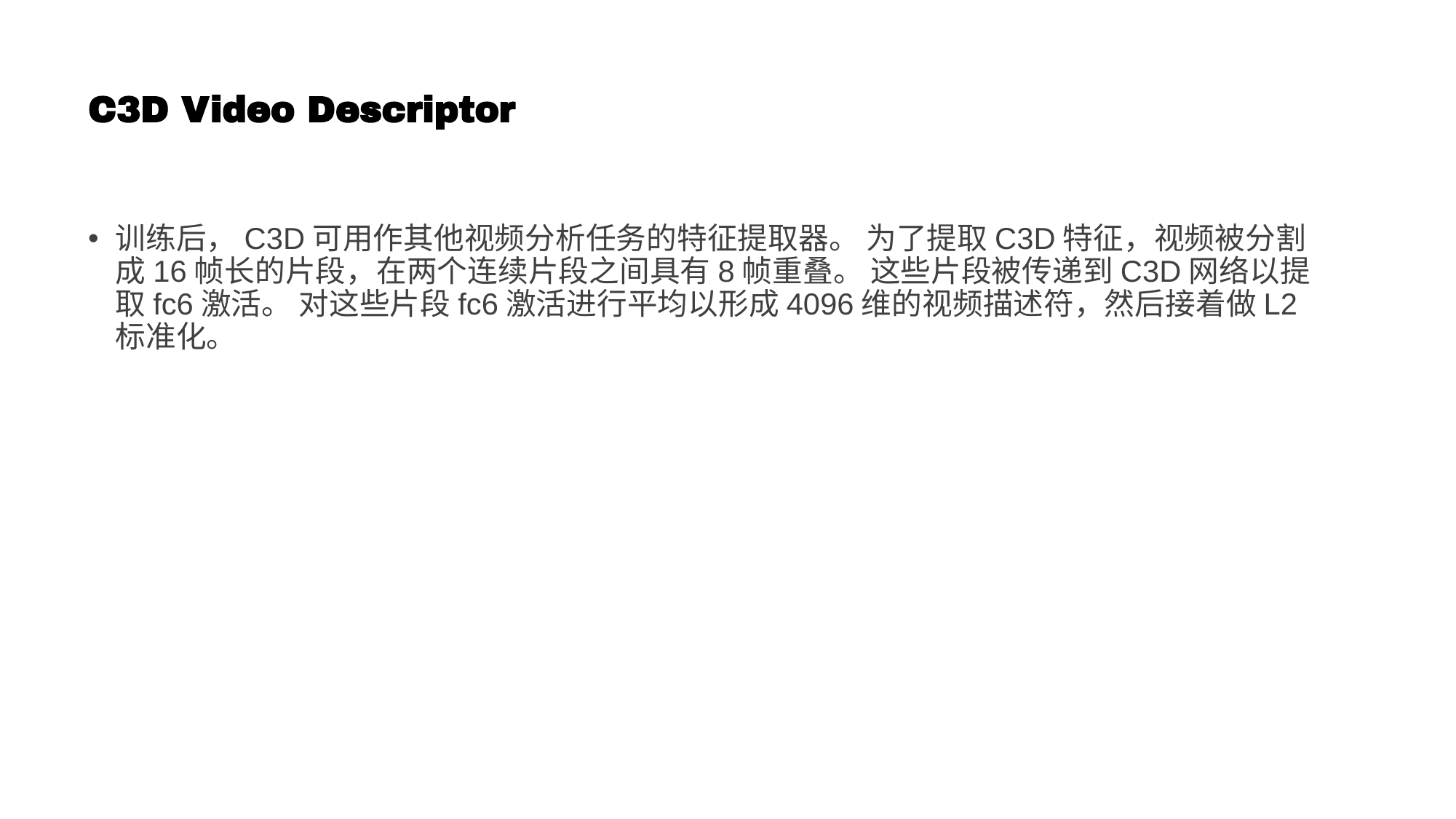

# C3D Video Descriptor
训练后，C3D可用作其他视频分析任务的特征提取器。 为了提取C3D特征，视频被分割成16帧长的片段，在两个连续片段之间具有8帧重叠。 这些片段被传递到C3D网络以提取fc6激活。 对这些片段fc6激活进行平均以形成4096维的视频描述符，然后接着做L2标准化。